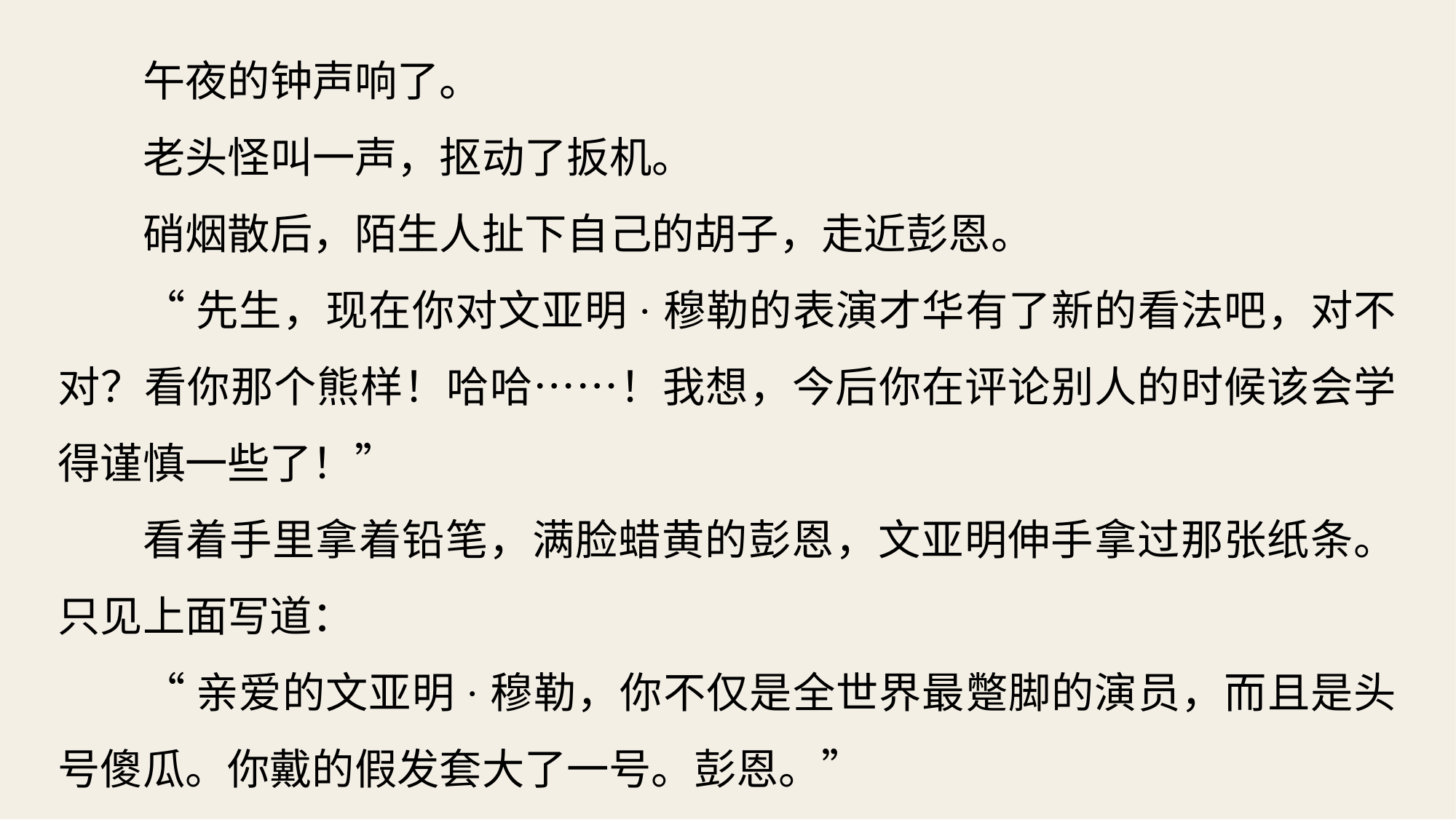

午夜的钟声响了。
老头怪叫一声，抠动了扳机。
硝烟散后，陌生人扯下自己的胡子，走近彭恩。
“先生，现在你对文亚明·穆勒的表演才华有了新的看法吧，对不对？看你那个熊样！哈哈……！我想，今后你在评论别人的时候该会学得谨慎一些了！”
看着手里拿着铅笔，满脸蜡黄的彭恩，文亚明伸手拿过那张纸条。只见上面写道：
“亲爱的文亚明·穆勒，你不仅是全世界最蹩脚的演员，而且是头号傻瓜。你戴的假发套大了一号。彭恩。”